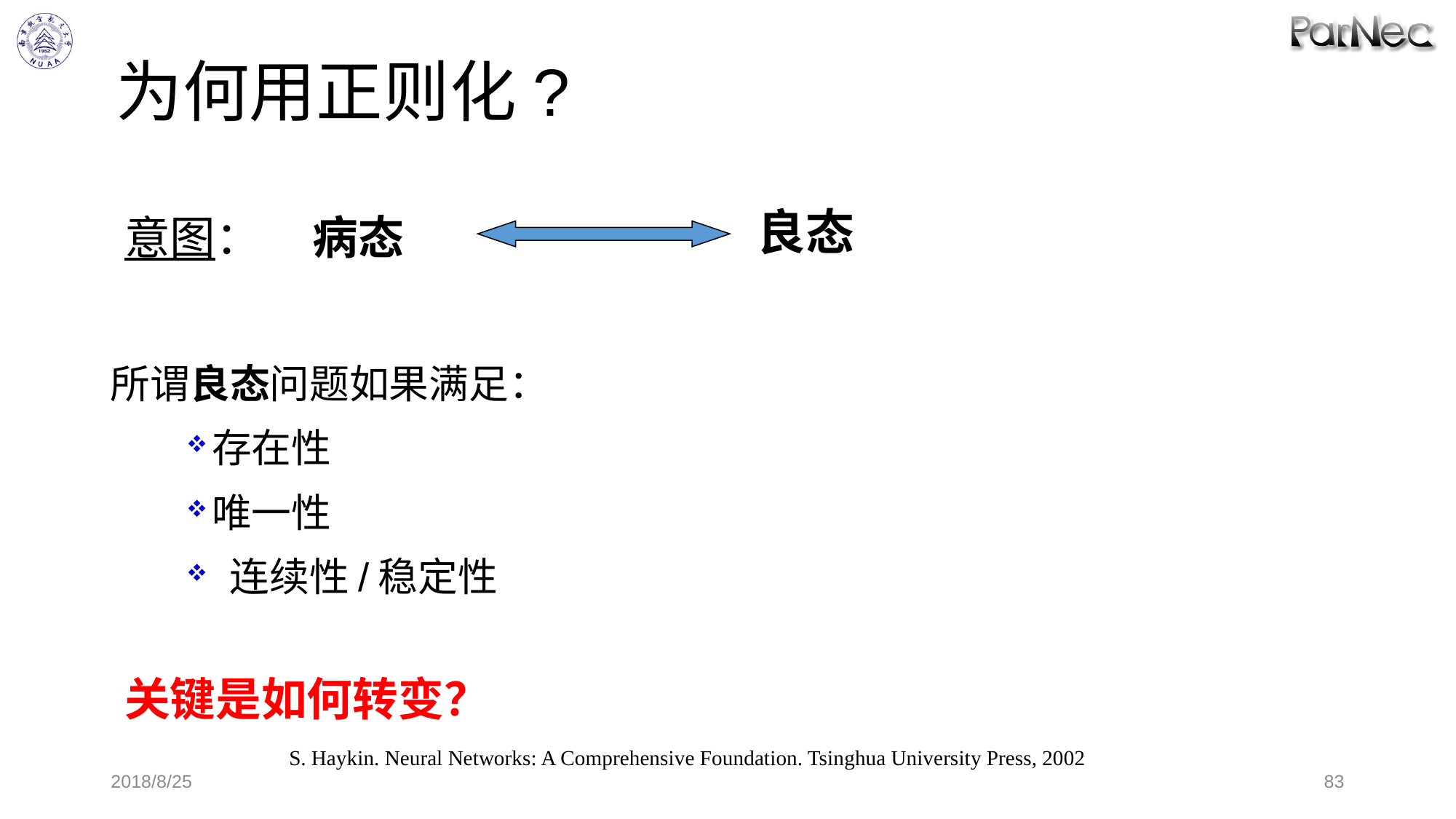

# 为何用正则化?
   意图：     病态

  所谓良态问题如果满足：
存在性
唯一性
 连续性/稳定性

   关键是如何转变？
良态

S. Haykin. Neural Networks: A Comprehensive Foundation. Tsinghua University Press, 2002
2018/8/25
83